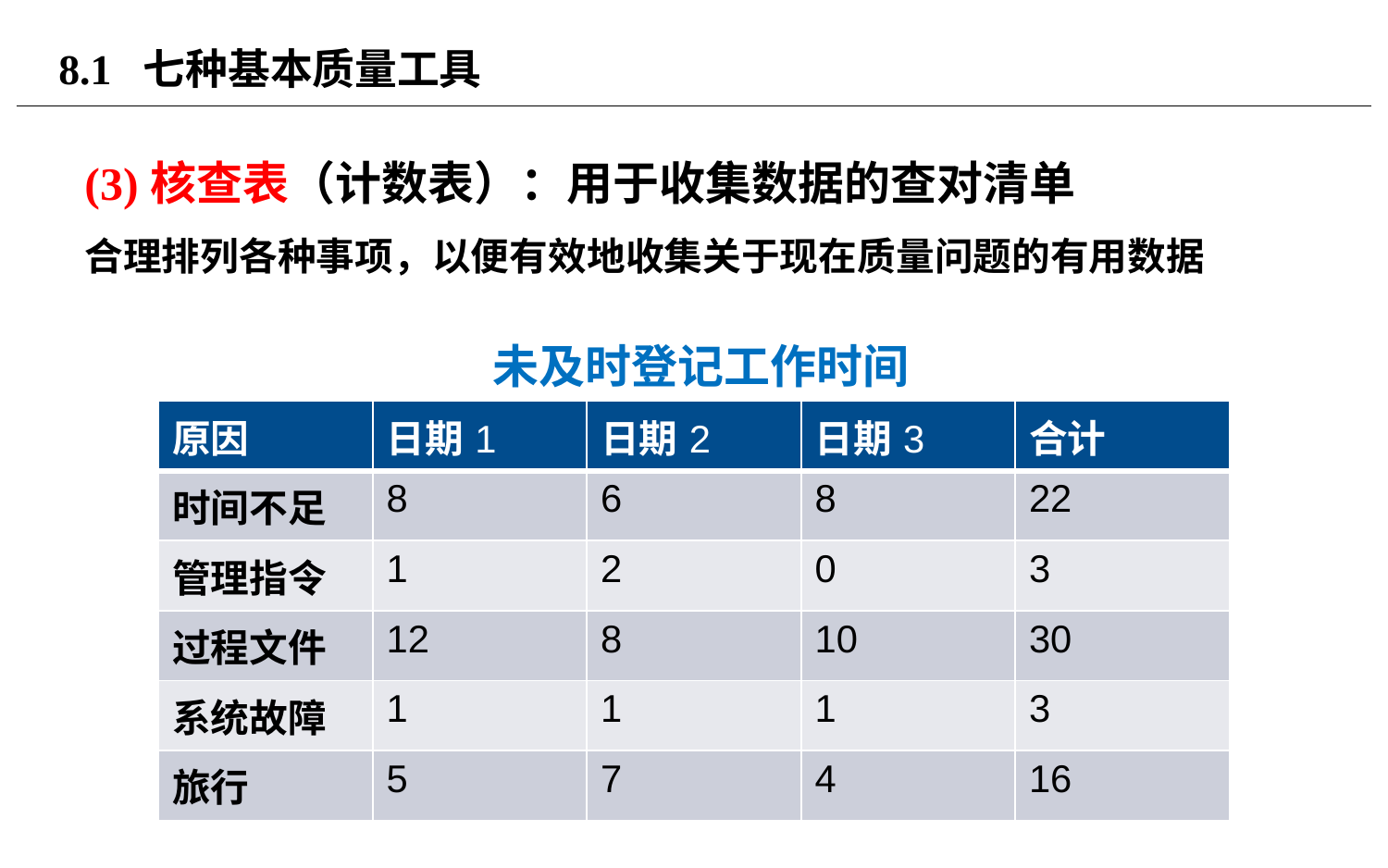

# 8.1  七种基本质量工具
(3)核查表（计数表）：用于收集数据的查对清单
合理排列各种事项，以便有效地收集关于现在质量问题的有用数据

未及时登记工作时间
| 原因 | 日期1 | 日期2 | 日期3 | 合计 |
| --- | --- | --- | --- | --- |
| 时间不足 | 8 | 6 | 8 | 22 |
| 管理指令 | 1 | 2 | 0 | 3 |
| 过程文件 | 12 | 8 | 10 | 30 |
| 系统故障 | 1 | 1 | 1 | 3 |
| 旅行 | 5 | 7 | 4 | 16 |